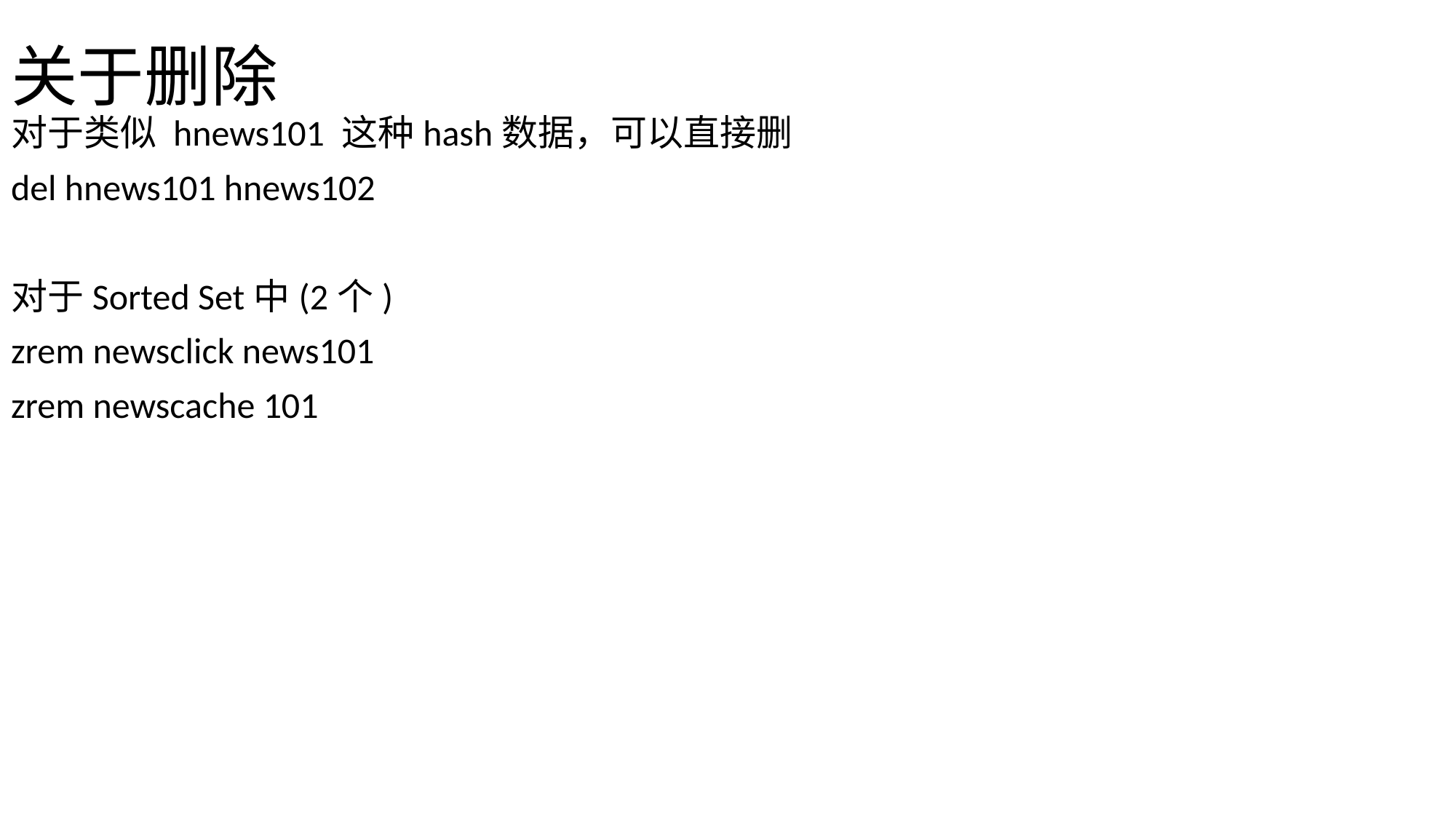

# 关于删除
对于类似 hnews101 这种hash数据，可以直接删
del hnews101 hnews102

对于Sorted Set中(2个)
zrem newsclick news101
zrem newscache 101